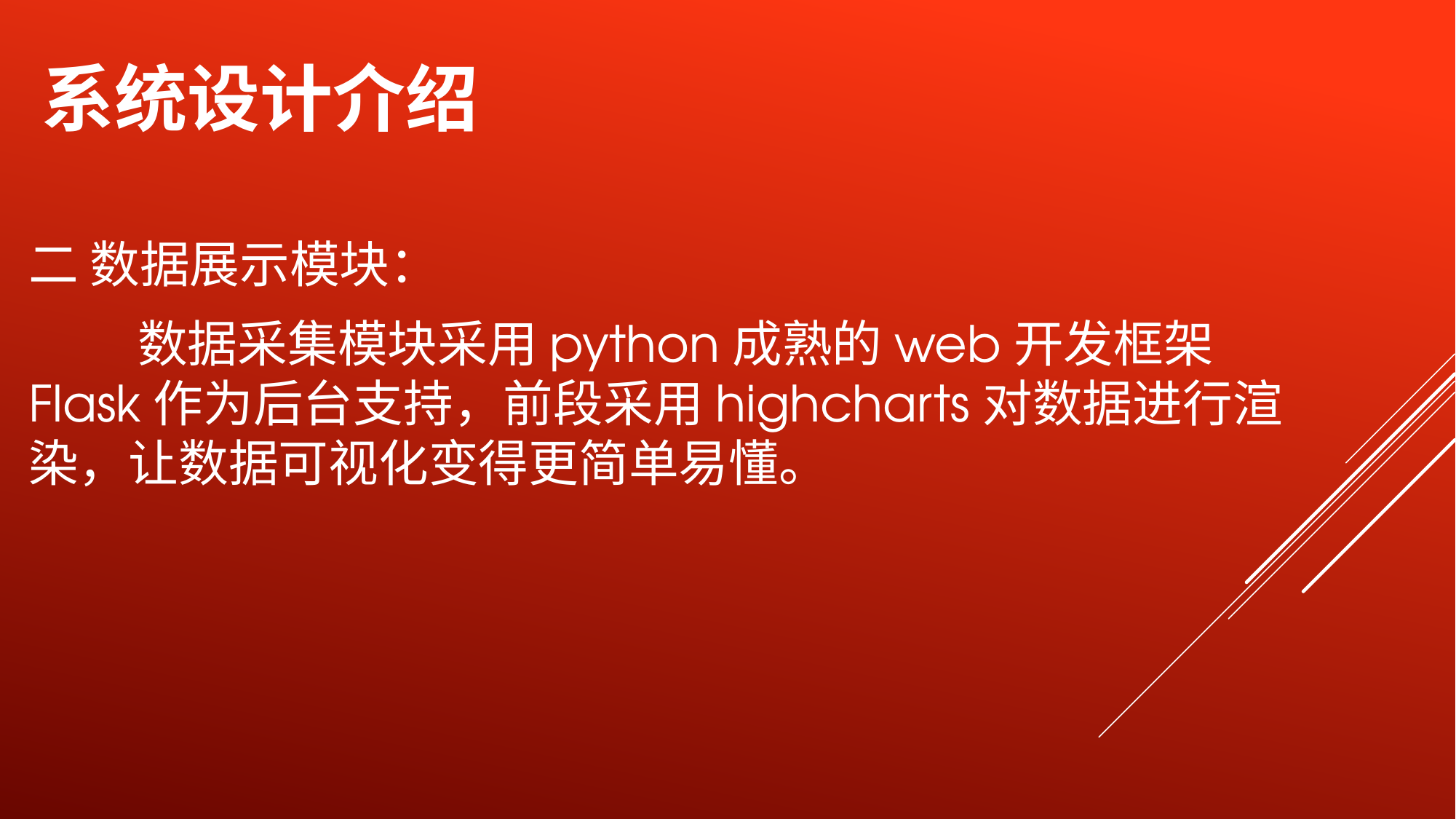

# 系统设计介绍
二 数据展示模块：
	数据采集模块采用python成熟的web开发框架Flask作为后台支持，前段采用highcharts对数据进行渲染，让数据可视化变得更简单易懂。